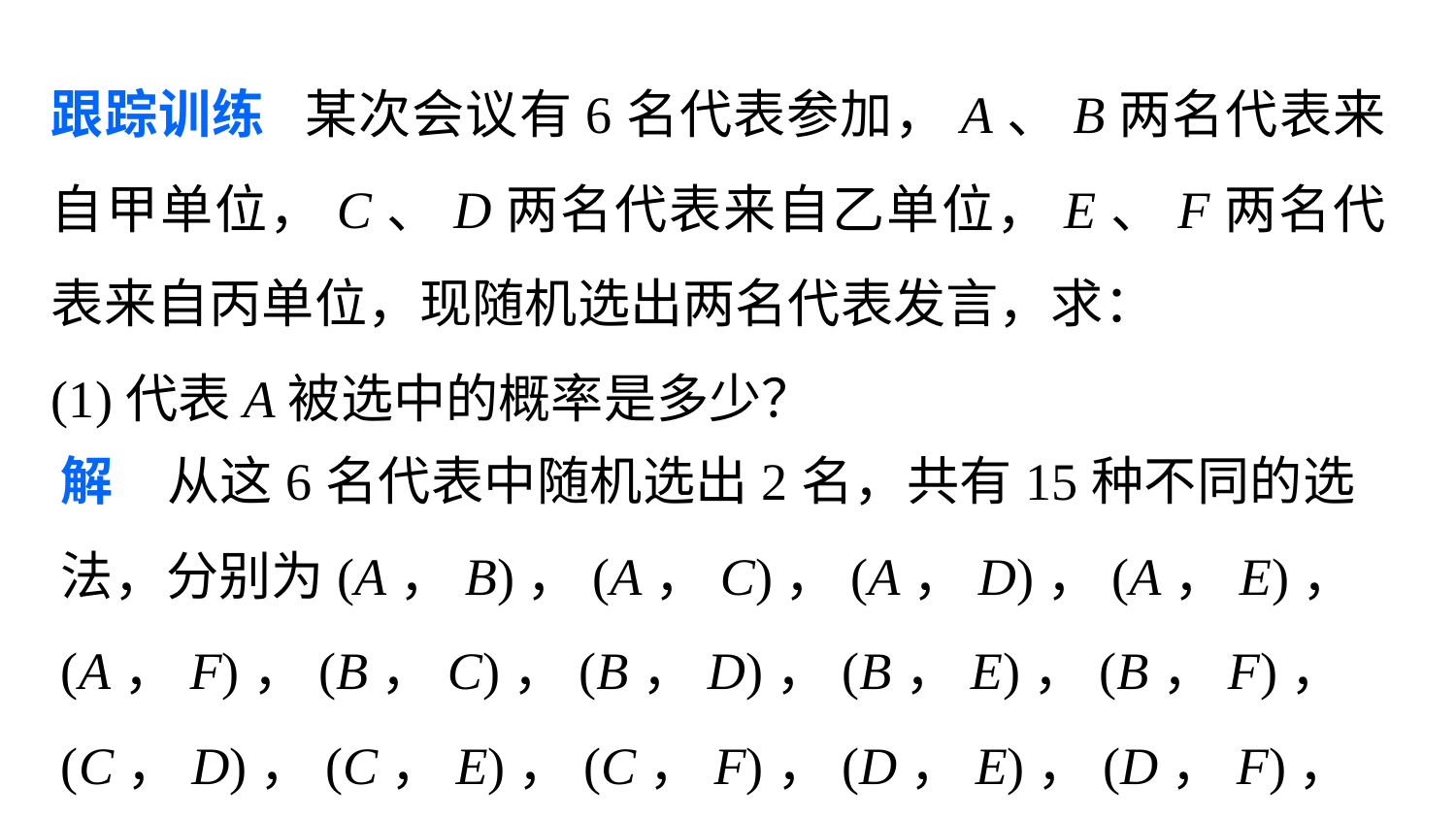

跟踪训练   某次会议有6名代表参加，A、B两名代表来自甲单位，C、D两名代表来自乙单位，E、F两名代表来自丙单位，现随机选出两名代表发言，求：
(1)代表A被选中的概率是多少？
解　从这6名代表中随机选出2名，共有15种不同的选法，分别为(A，B)，(A，C)，(A，D)，(A，E)，(A，F)，(B，C)，(B，D)，(B，E)，(B，F)，(C，D)，(C，E)，(C，F)，(D，E)，(D，F)，(E，F).